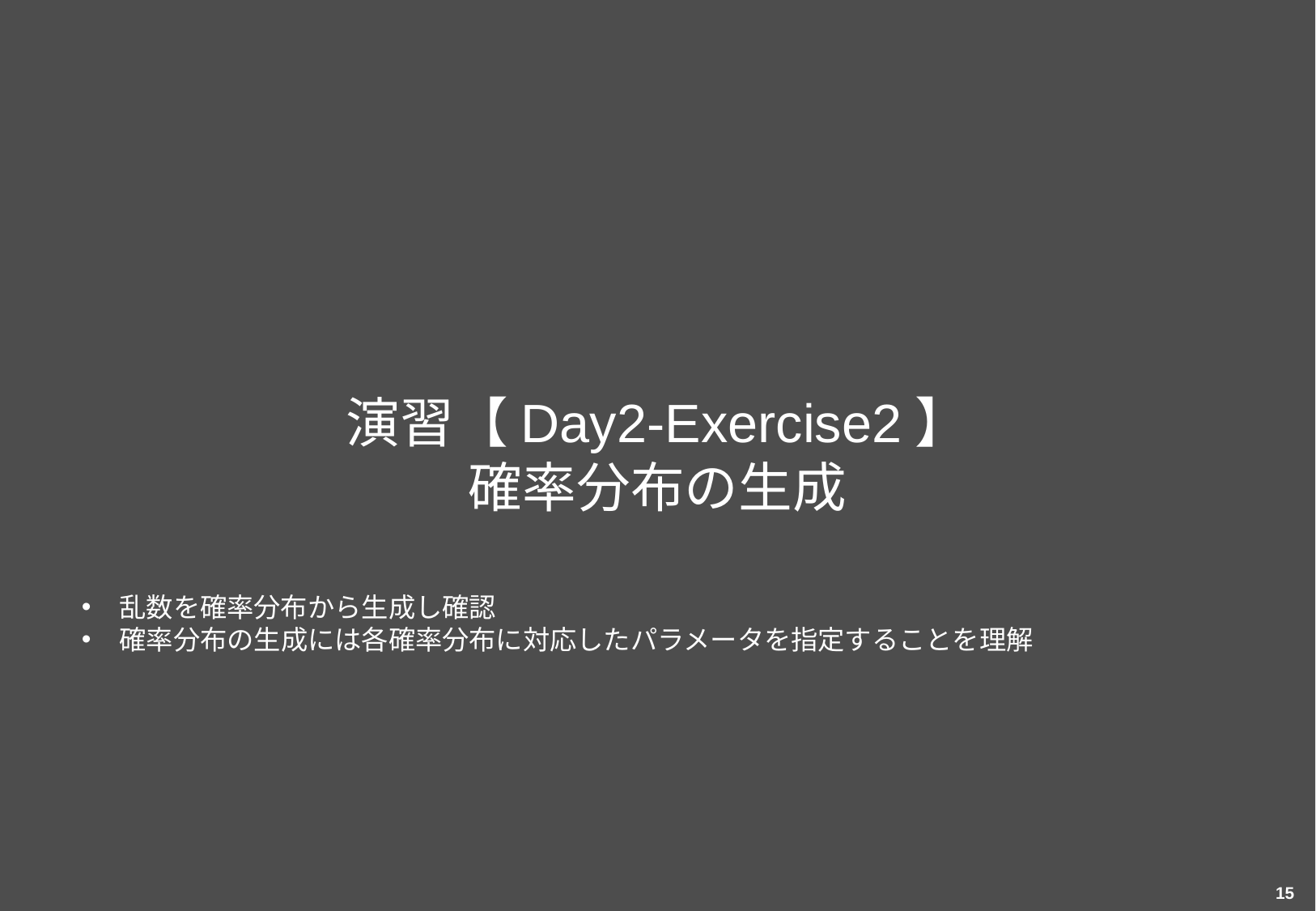

# 演習【Day2-Exercise2】 確率分布の生成
乱数を確率分布から生成し確認
確率分布の生成には各確率分布に対応したパラメータを指定することを理解

15